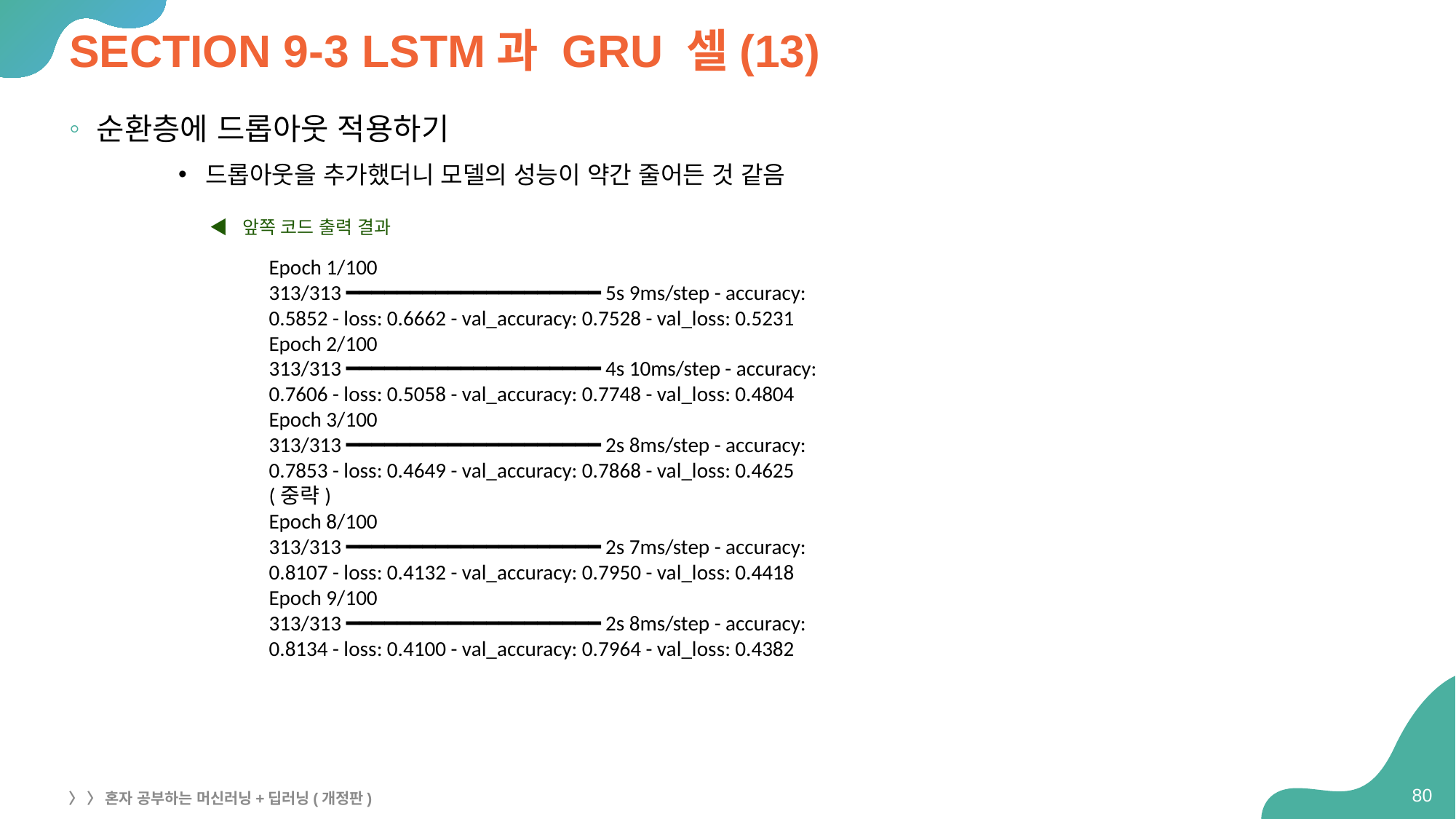

# SECTION 9-3 LSTM과 GRU 셀(13)
순환층에 드롭아웃 적용하기
드롭아웃을 추가했더니 모델의 성능이 약간 줄어든 것 같음
◀  앞쪽 코드 출력 결과
Epoch 1/100
313/313 ━━━━━━━━━━━━━━━━━━━━ 5s 9ms/step - accuracy:
0.5852 - loss: 0.6662 - val_accuracy: 0.7528 - val_loss: 0.5231
Epoch 2/100
313/313 ━━━━━━━━━━━━━━━━━━━━ 4s 10ms/step - accuracy:
0.7606 - loss: 0.5058 - val_accuracy: 0.7748 - val_loss: 0.4804
Epoch 3/100
313/313 ━━━━━━━━━━━━━━━━━━━━ 2s 8ms/step - accuracy:
0.7853 - loss: 0.4649 - val_accuracy: 0.7868 - val_loss: 0.4625
(중략)
Epoch 8/100
313/313 ━━━━━━━━━━━━━━━━━━━━ 2s 7ms/step - accuracy:
0.8107 - loss: 0.4132 - val_accuracy: 0.7950 - val_loss: 0.4418
Epoch 9/100
313/313 ━━━━━━━━━━━━━━━━━━━━ 2s 8ms/step - accuracy:
0.8134 - loss: 0.4100 - val_accuracy: 0.7964 - val_loss: 0.4382
80
〉 〉 혼자 공부하는 머신러닝+딥러닝(개정판)